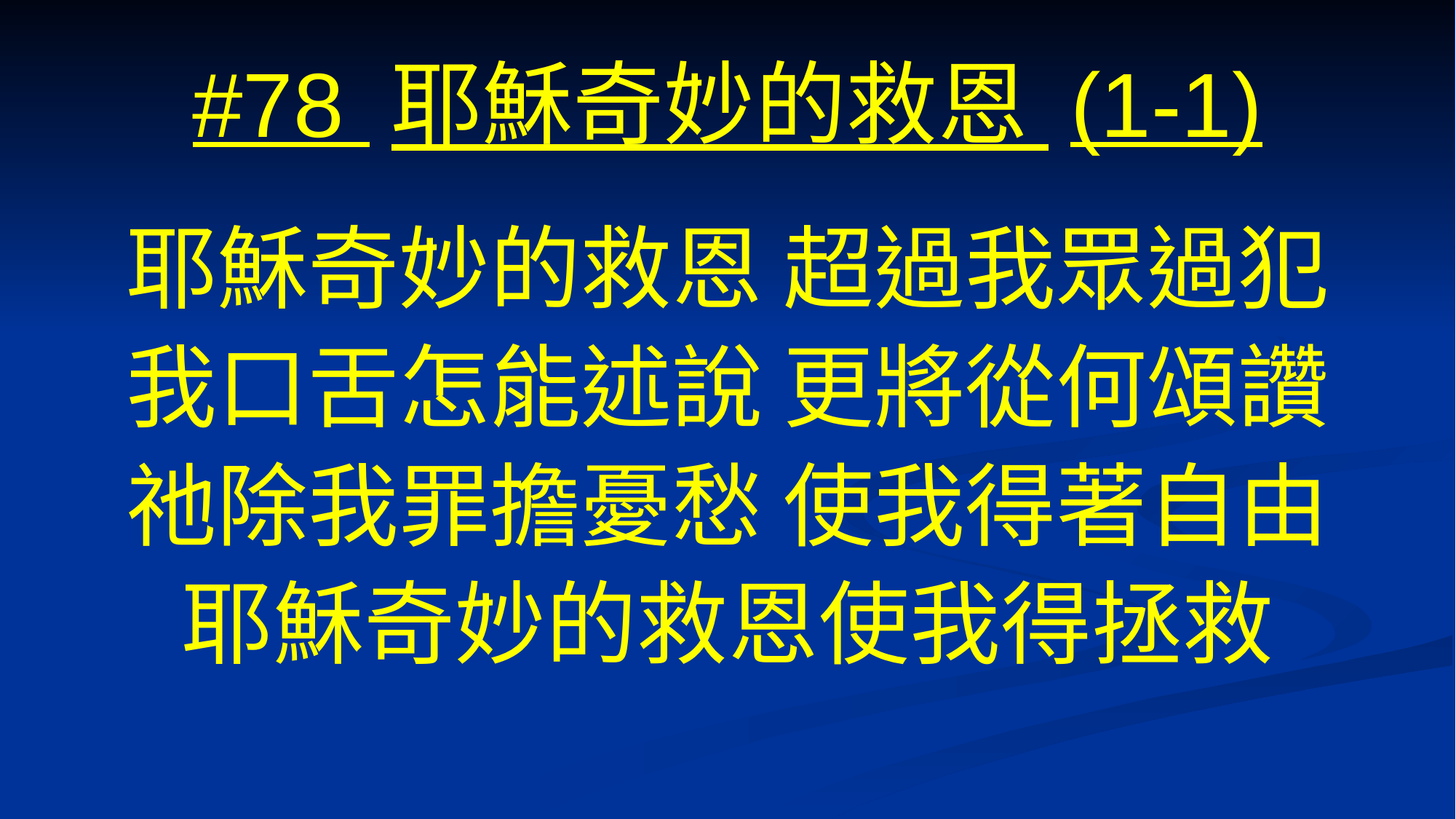

# #78 耶穌奇妙的救恩 (1-1)
耶穌奇妙的救恩 超過我眾過犯
我口舌怎能述說 更將從何頌讚
祂除我罪擔憂愁 使我得著自由
耶穌奇妙的救恩使我得拯救